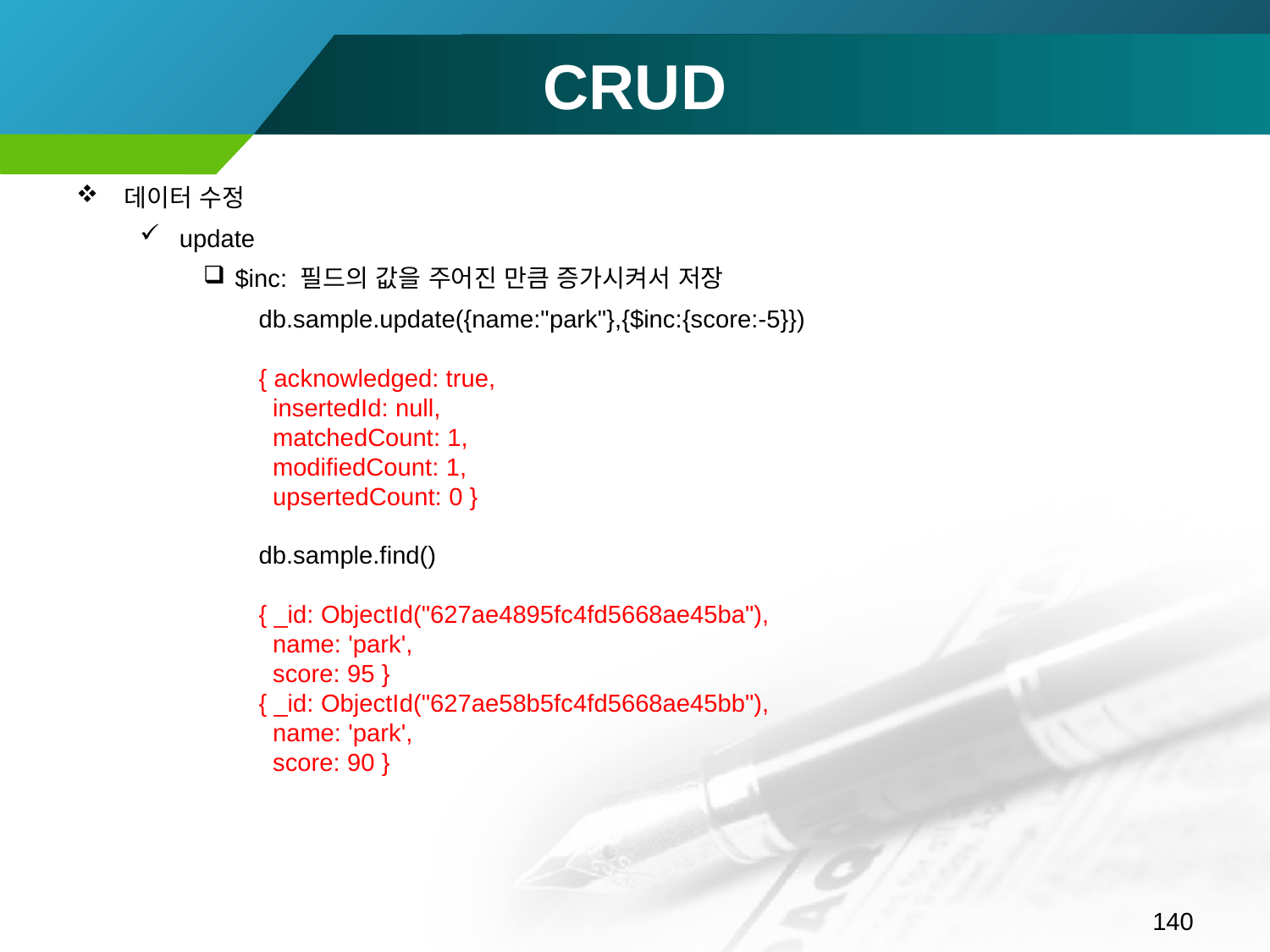

# CRUD
데이터 수정
update
$inc: 필드의 값을 주어진 만큼 증가시켜서 저장
db.sample.update({name:"park"},{$inc:{score:-5}})

{ acknowledged: true,
  insertedId: null,
  matchedCount: 1,
  modifiedCount: 1,
  upsertedCount: 0 }

db.sample.find()

{ _id: ObjectId("627ae4895fc4fd5668ae45ba"),
  name: 'park',
  score: 95 }
{ _id: ObjectId("627ae58b5fc4fd5668ae45bb"),
  name: 'park',
  score: 90 }
140